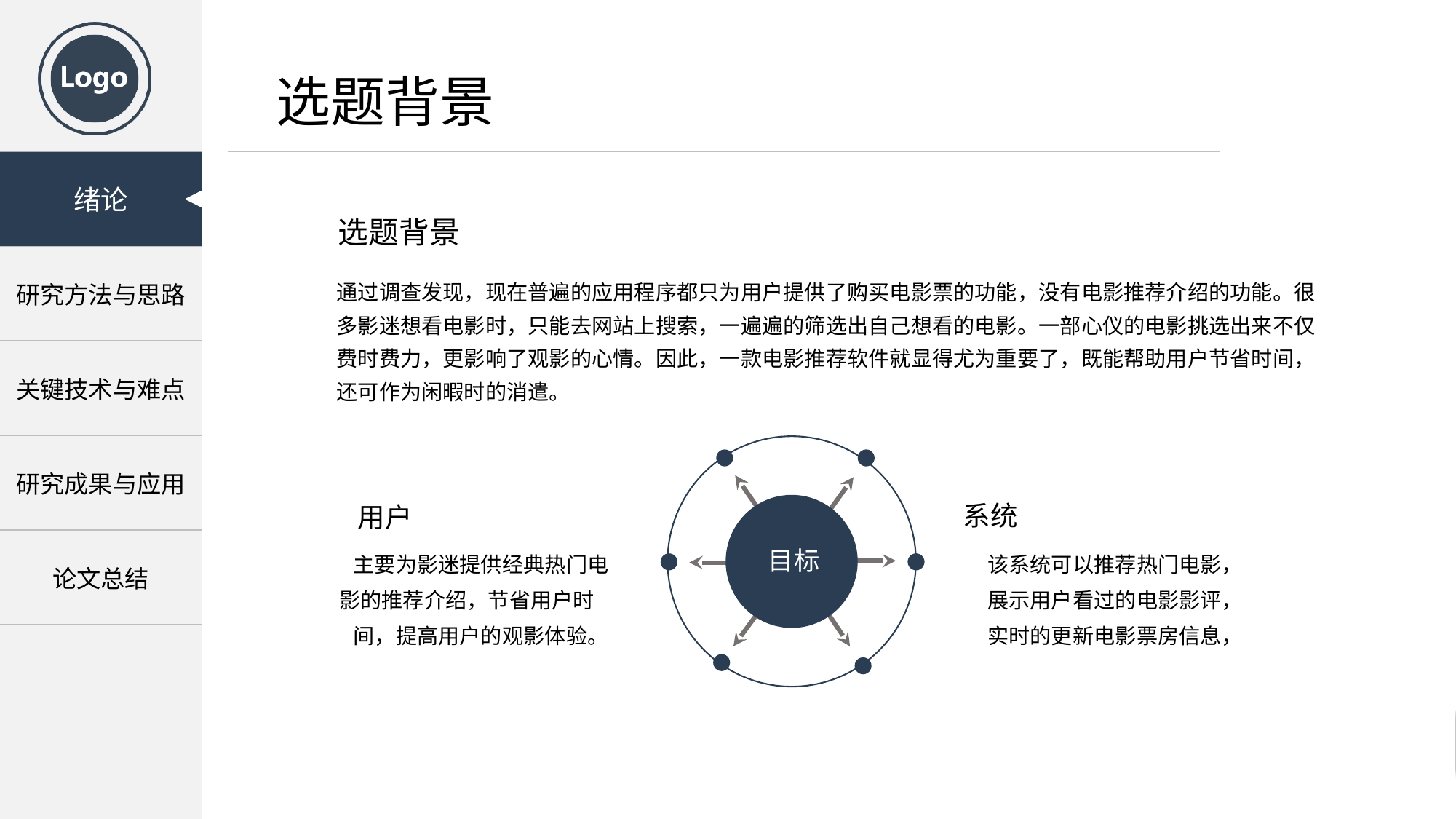

选题背景
选题背景
通过调查发现，现在普遍的应用程序都只为用户提供了购买电影票的功能，没有电影推荐介绍的功能。很多影迷想看电影时，只能去网站上搜索，一遍遍的筛选出自己想看的电影。一部心仪的电影挑选出来不仅费时费力，更影响了观影的心情。因此，一款电影推荐软件就显得尤为重要了，既能帮助用户节省时间，还可作为闲暇时的消遣。

系统
该系统可以推荐热门电影，展示用户看过的电影影评，
实时的更新电影票房信息，

目标
用户
主要为影迷提供经典热门电影的推荐介绍，节省用户时    间，提高用户的观影体验。